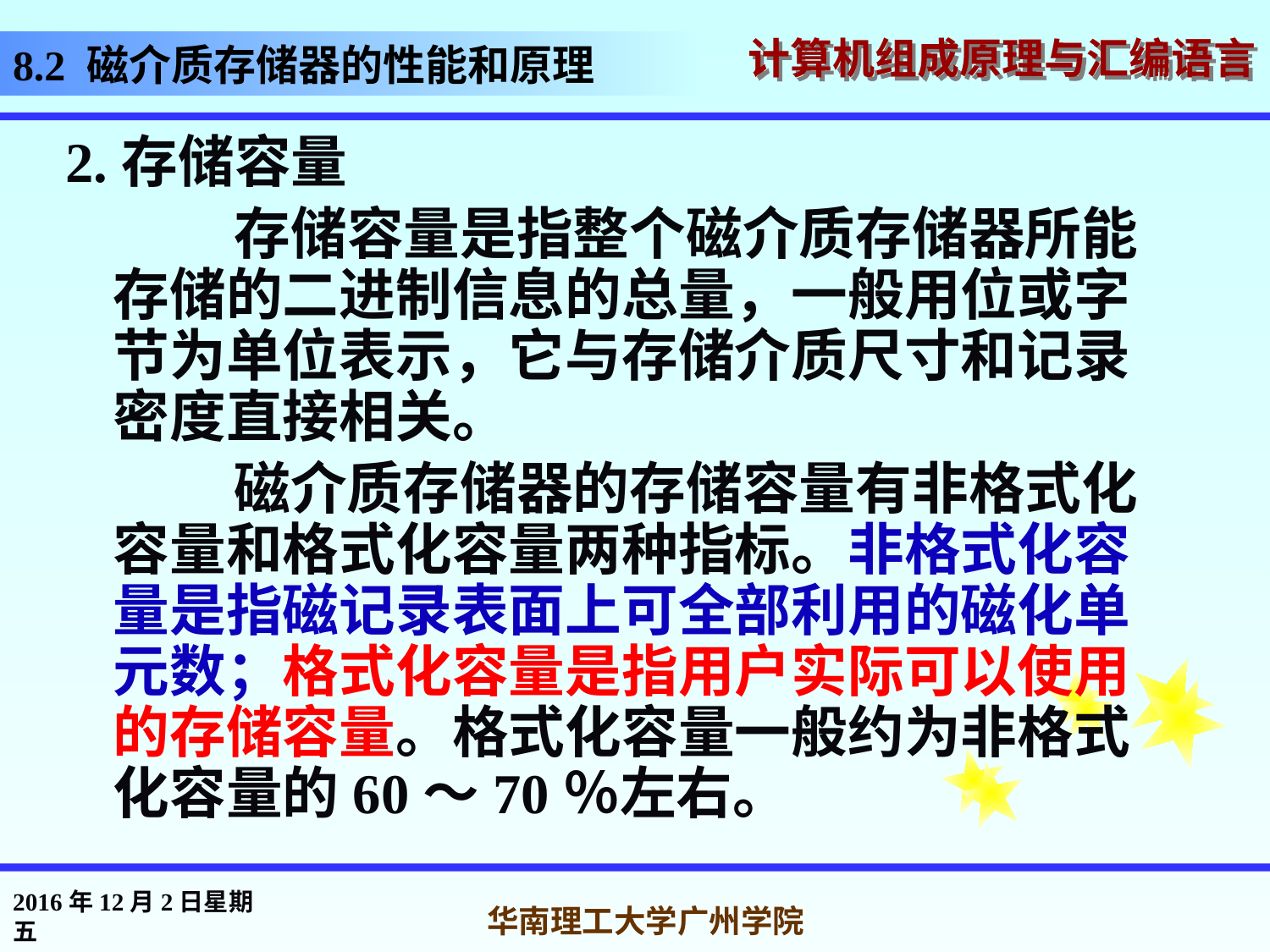

# 8.2 磁介质存储器的性能和原理
2.存储容量
            存储容量是指整个磁介质存储器所能存储的二进制信息的总量，一般用位或字节为单位表示，它与存储介质尺寸和记录密度直接相关。
            磁介质存储器的存储容量有非格式化容量和格式化容量两种指标。非格式化容量是指磁记录表面上可全部利用的磁化单元数；格式化容量是指用户实际可以使用的存储容量。格式化容量一般约为非格式化容量的60～70％左右。
2016年12月2日星期五
华南理工大学广州学院